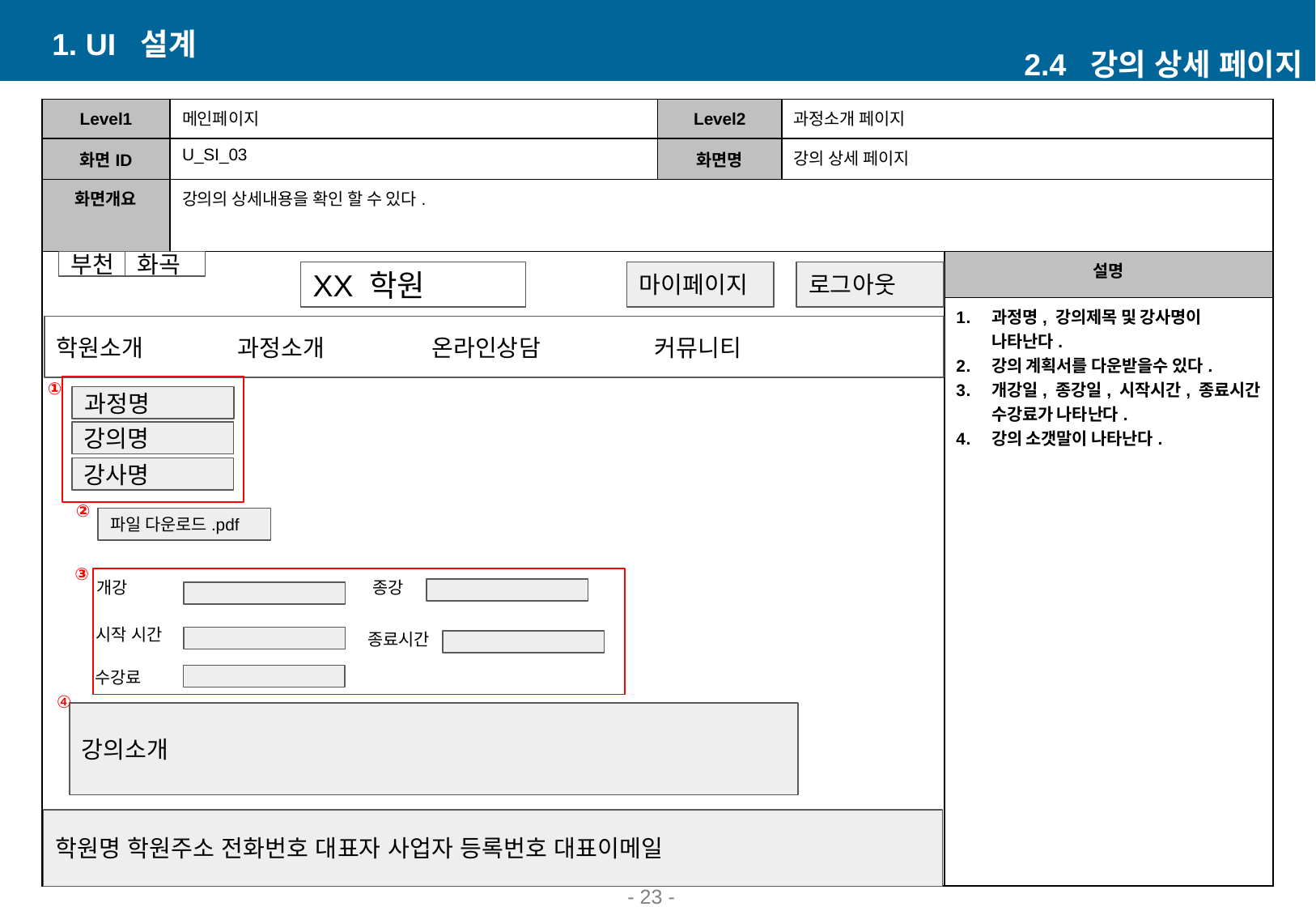

1. UI  설계
2.4  강의 상세 페이지
| Level1 | 메인페이지 | Level2 | 과정소개 페이지 |  |
| --- | --- | --- | --- | --- |
| 화면ID | U\_SI\_03 | 화면명 | 강의 상세 페이지 |  |
| 화면개요 | 강의의 상세내용을 확인 할 수 있다. |  |  |  |
|  |  |  |  | 설명 |
|  |  |  |  | 과정명, 강의제목 및 강사명이 나타난다. 강의 계획서를 다운받을수 있다. 개강일, 종강일, 시작시간, 종료시간 수강료가 나타난다. 강의 소갯말이 나타난다. |
부천
화곡
XX 학원
마이페이지
로그아웃
학원소개              과정소개                온라인상담                 커뮤니티
①

과정명
강의명
강사명
②
파일 다운로드.pdf
③
개강
종강

시작 시간
종료시간

수강료

④
강의소개
학원명 학원주소 전화번호 대표자 사업자 등록번호 대표이메일
- 23 -